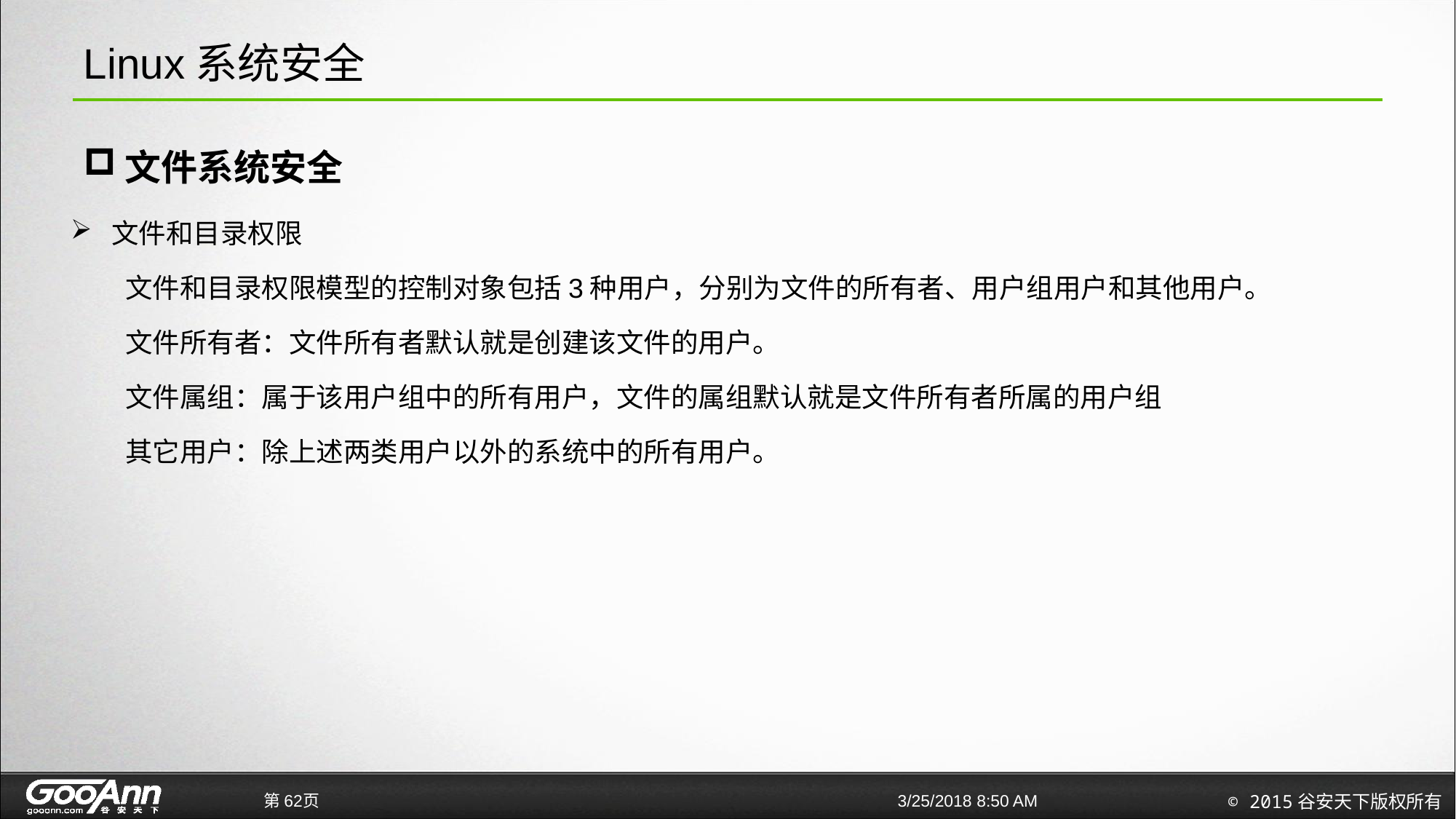

# Linux系统安全
文件系统安全
文件和目录权限
文件和目录权限模型的控制对象包括3种用户，分别为文件的所有者、用户组用户和其他用户。
文件所有者：文件所有者默认就是创建该文件的用户。
文件属组：属于该用户组中的所有用户，文件的属组默认就是文件所有者所属的用户组
其它用户：除上述两类用户以外的系统中的所有用户。